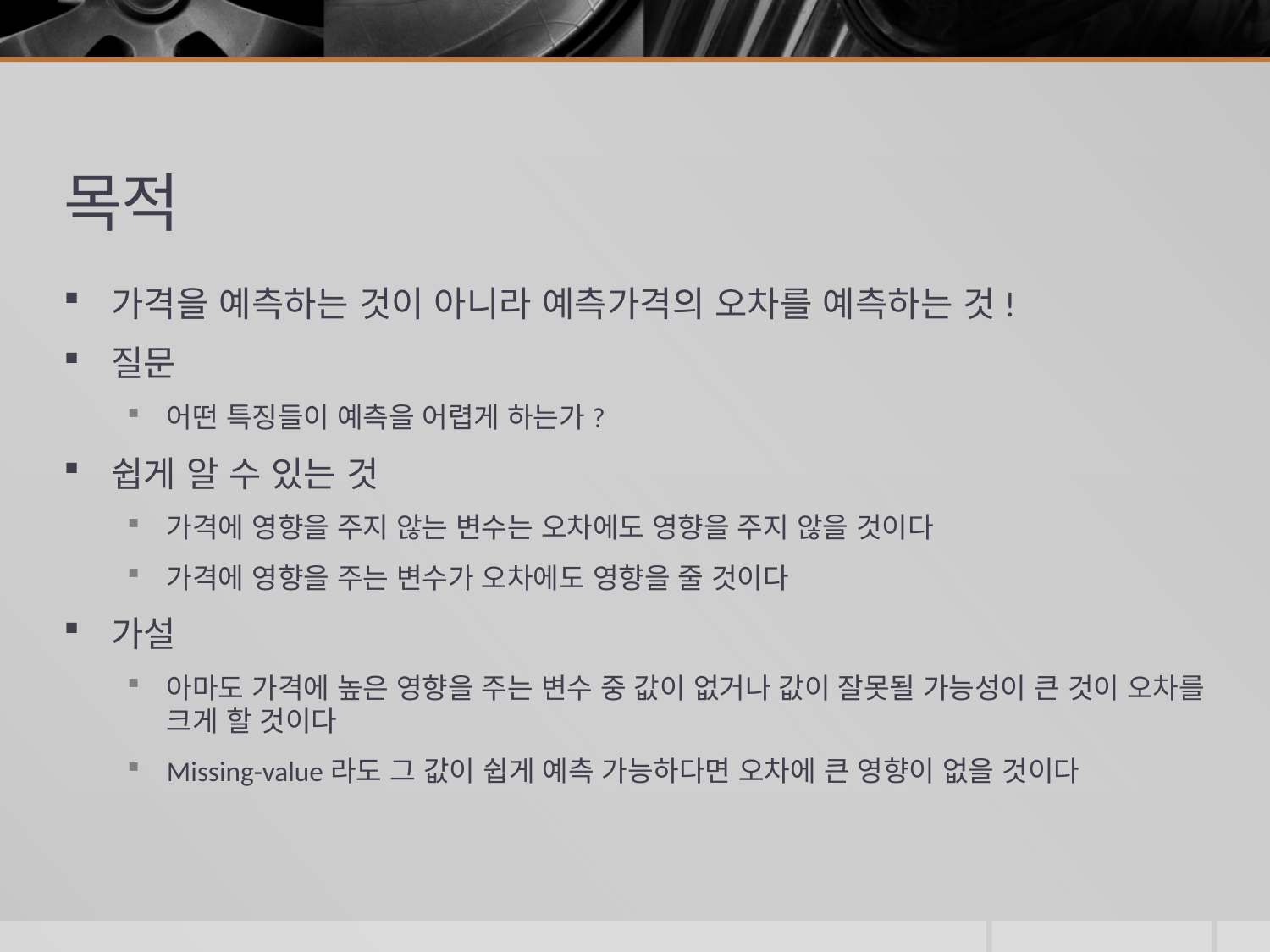

# 목적
가격을 예측하는 것이 아니라 예측가격의 오차를 예측하는 것!
질문
어떤 특징들이 예측을 어렵게 하는가?
쉽게 알 수 있는 것
가격에 영향을 주지 않는 변수는 오차에도 영향을 주지 않을 것이다
가격에 영향을 주는 변수가 오차에도 영향을 줄 것이다
가설
아마도 가격에 높은 영향을 주는 변수 중 값이 없거나 값이 잘못될 가능성이 큰 것이 오차를 크게 할 것이다
Missing-value라도 그 값이 쉽게 예측 가능하다면 오차에 큰 영향이 없을 것이다